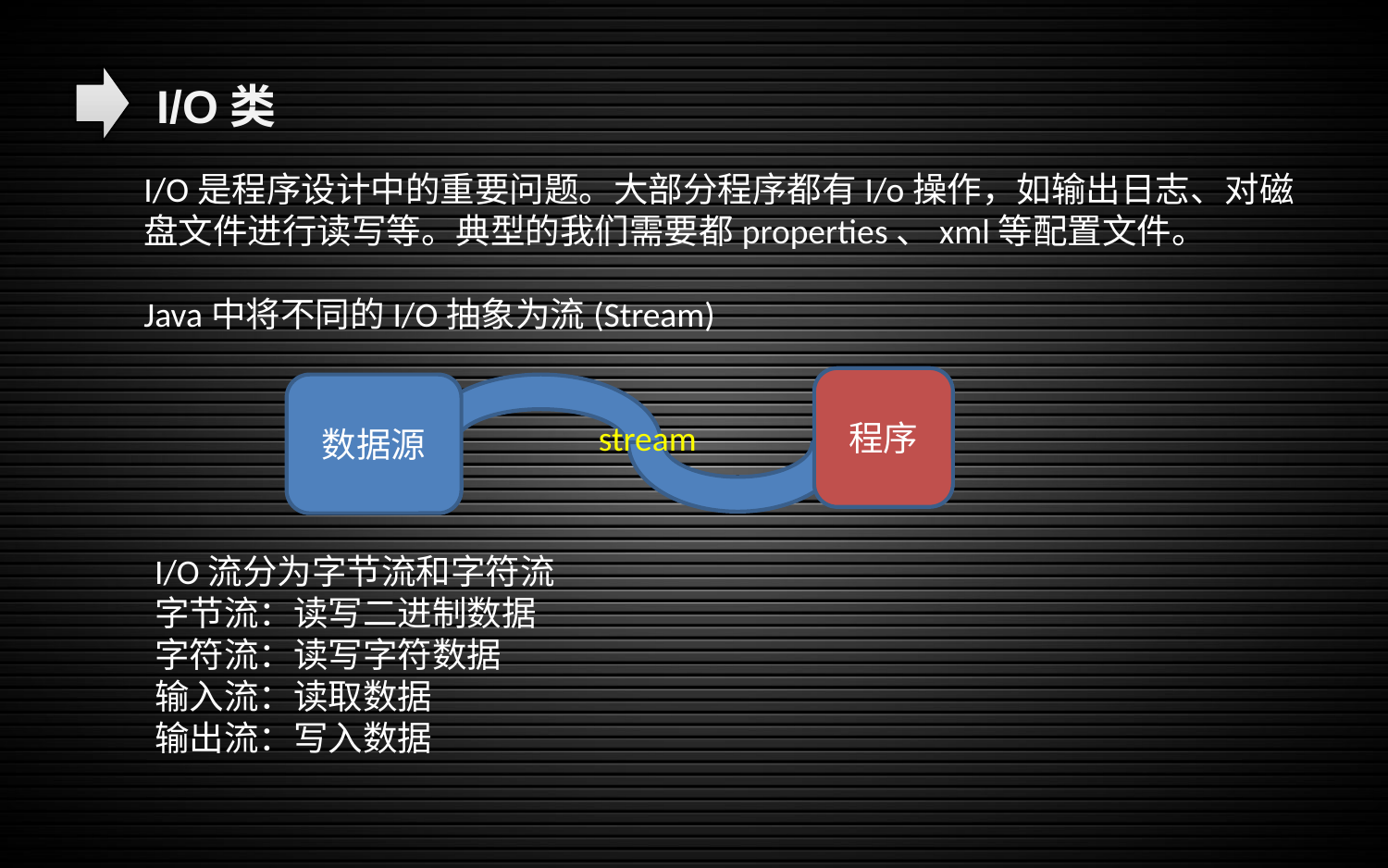

I/O类
I/O是程序设计中的重要问题。大部分程序都有I/o操作，如输出日志、对磁盘文件进行读写等。典型的我们需要都properties、xml等配置文件。

Java中将不同的I/O抽象为流(Stream)
程序

数据源

stream
I/O流分为字节流和字符流
字节流：读写二进制数据
字符流：读写字符数据
输入流：读取数据
输出流：写入数据